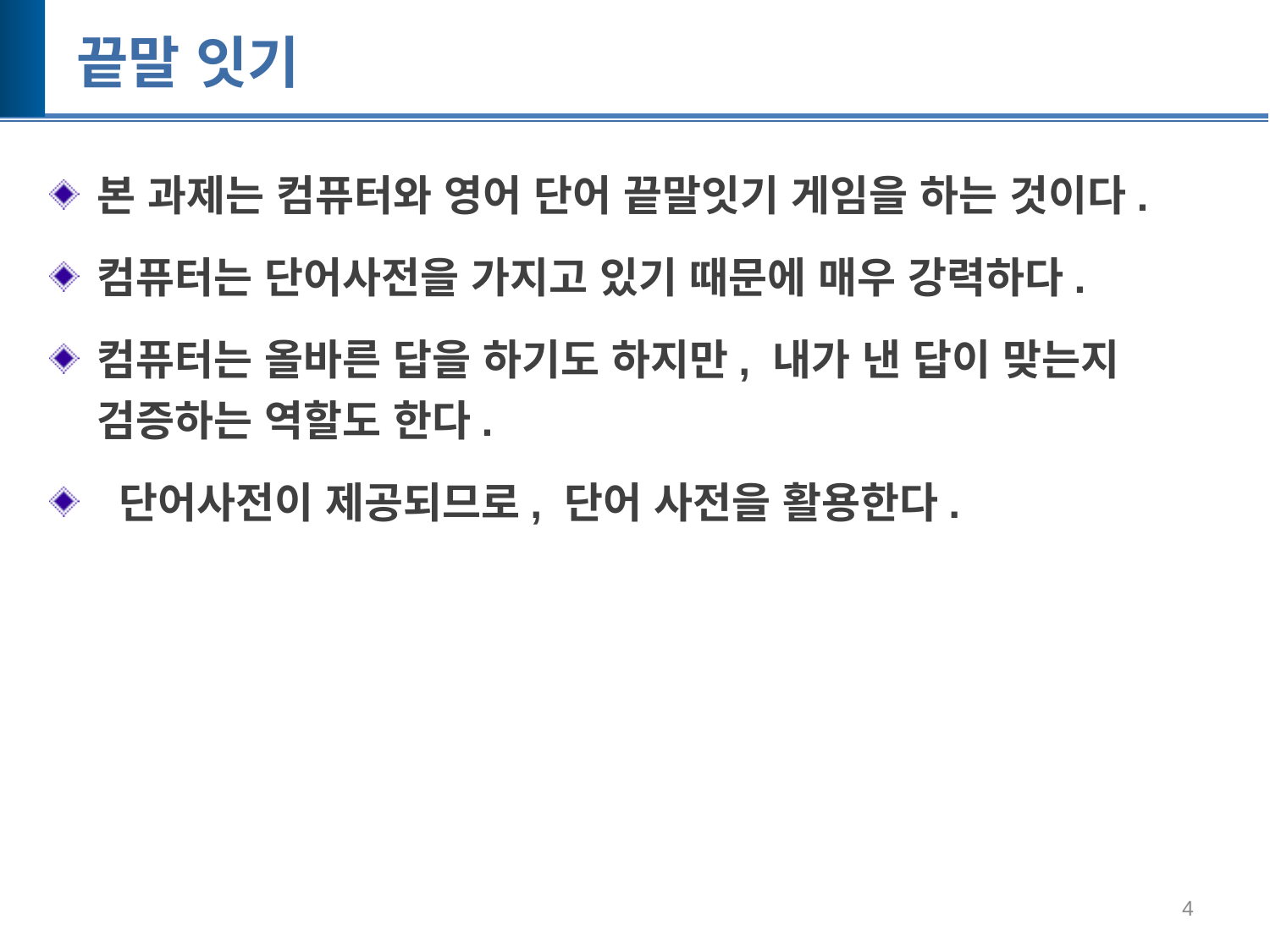

# 끝말 잇기
본 과제는 컴퓨터와 영어 단어 끝말잇기 게임을 하는 것이다.
컴퓨터는 단어사전을 가지고 있기 때문에 매우 강력하다.
컴퓨터는 올바른 답을 하기도 하지만, 내가 낸 답이 맞는지 검증하는 역할도 한다.
 단어사전이 제공되므로, 단어 사전을 활용한다.
4